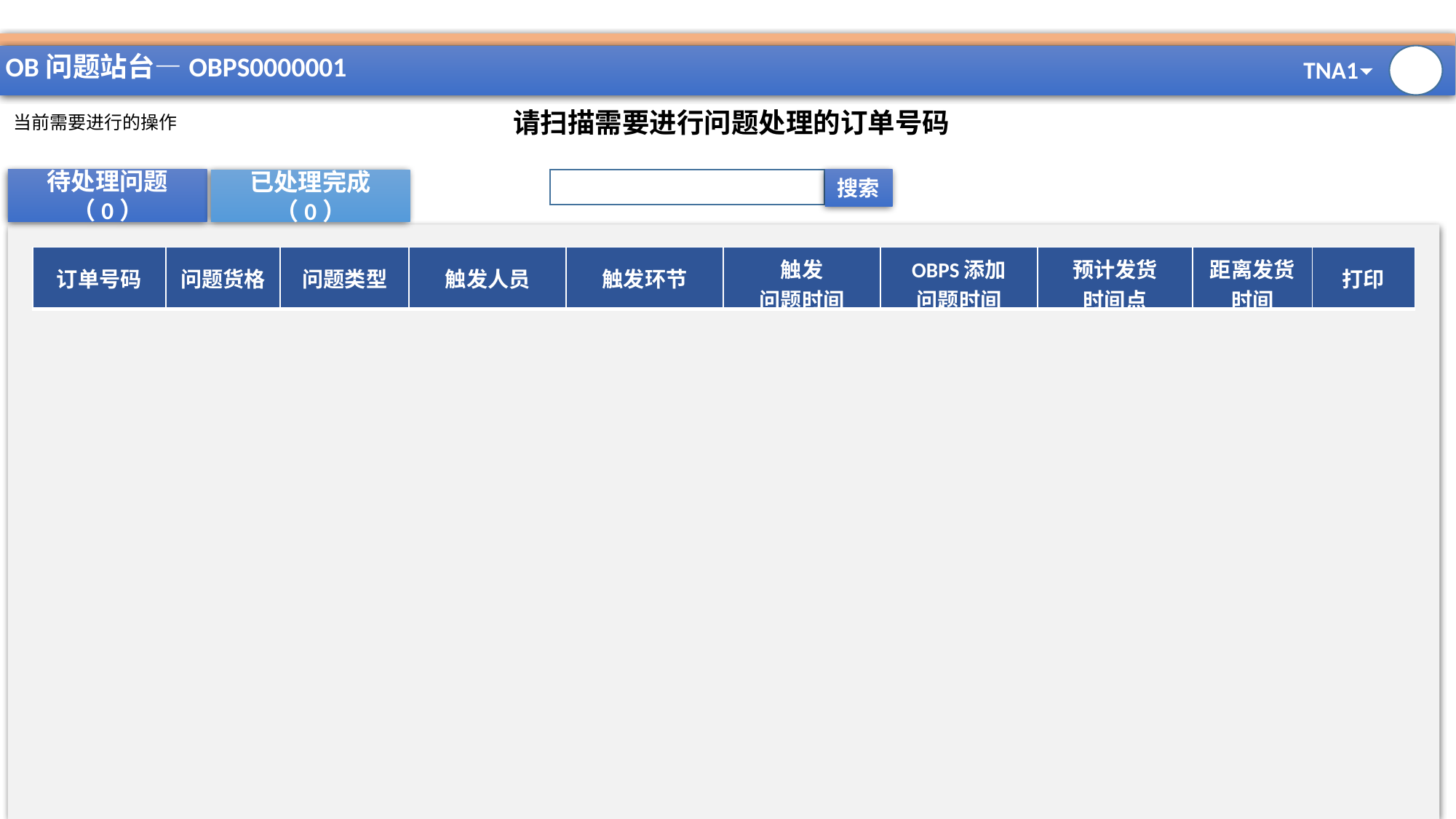

#
OB问题站台—OBPS0000001
请扫描需要进行问题处理的订单号码
当前需要进行的操作
待处理问题（0）

搜索
已处理完成（0）
| 订单号码 | 问题货格 | 问题类型 | 触发人员 | 触发环节 | 触发 问题时间 | OBPS添加 问题时间 | 预计发货 时间点 | 距离发货 时间 | 打印 |
| --- | --- | --- | --- | --- | --- | --- | --- | --- | --- |